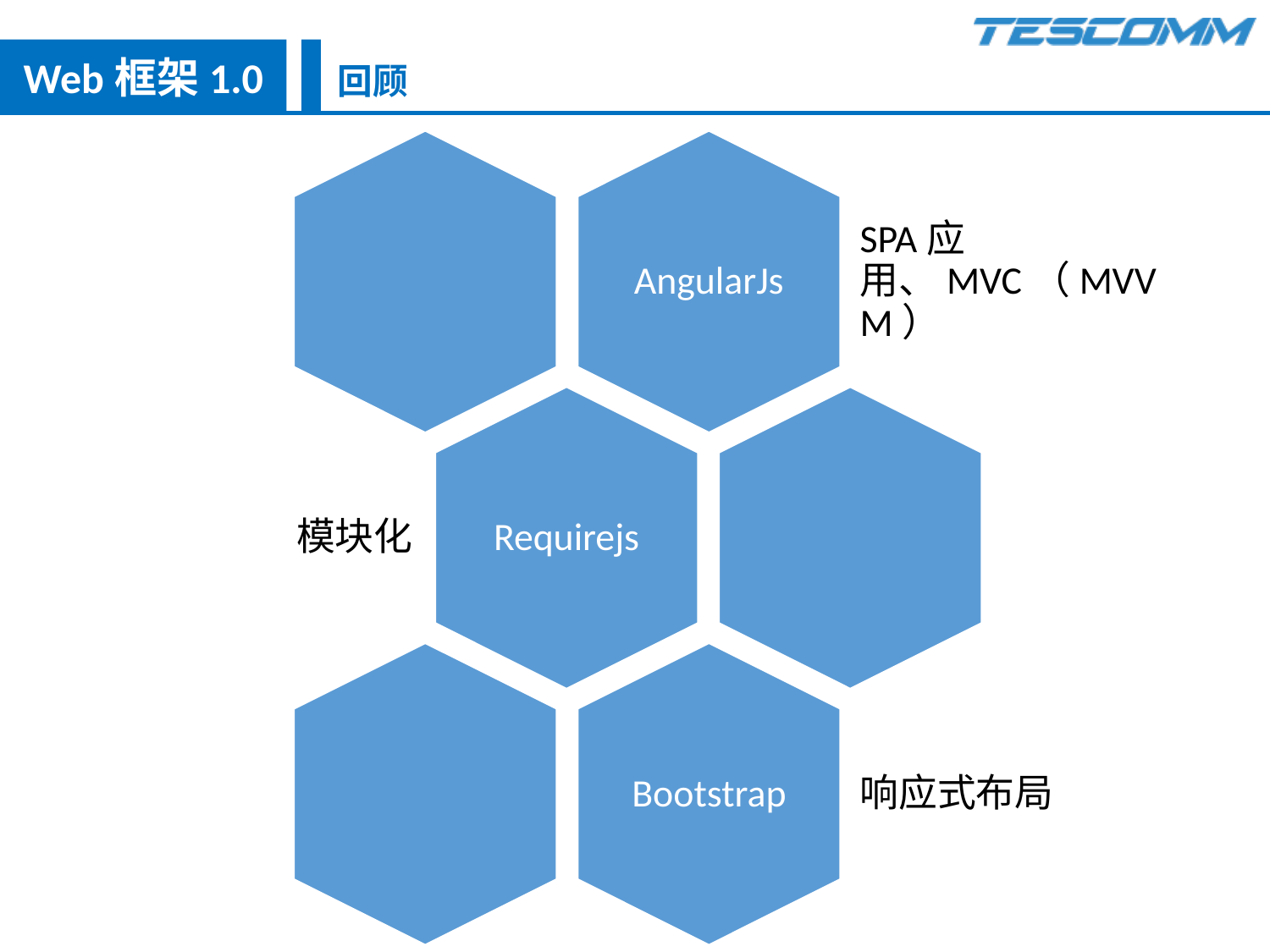

Web框架1.0

回顾
AngularJs
SPA应用、MVC（MVVM）

Requirejs
模块化

Bootstrap
响应式布局